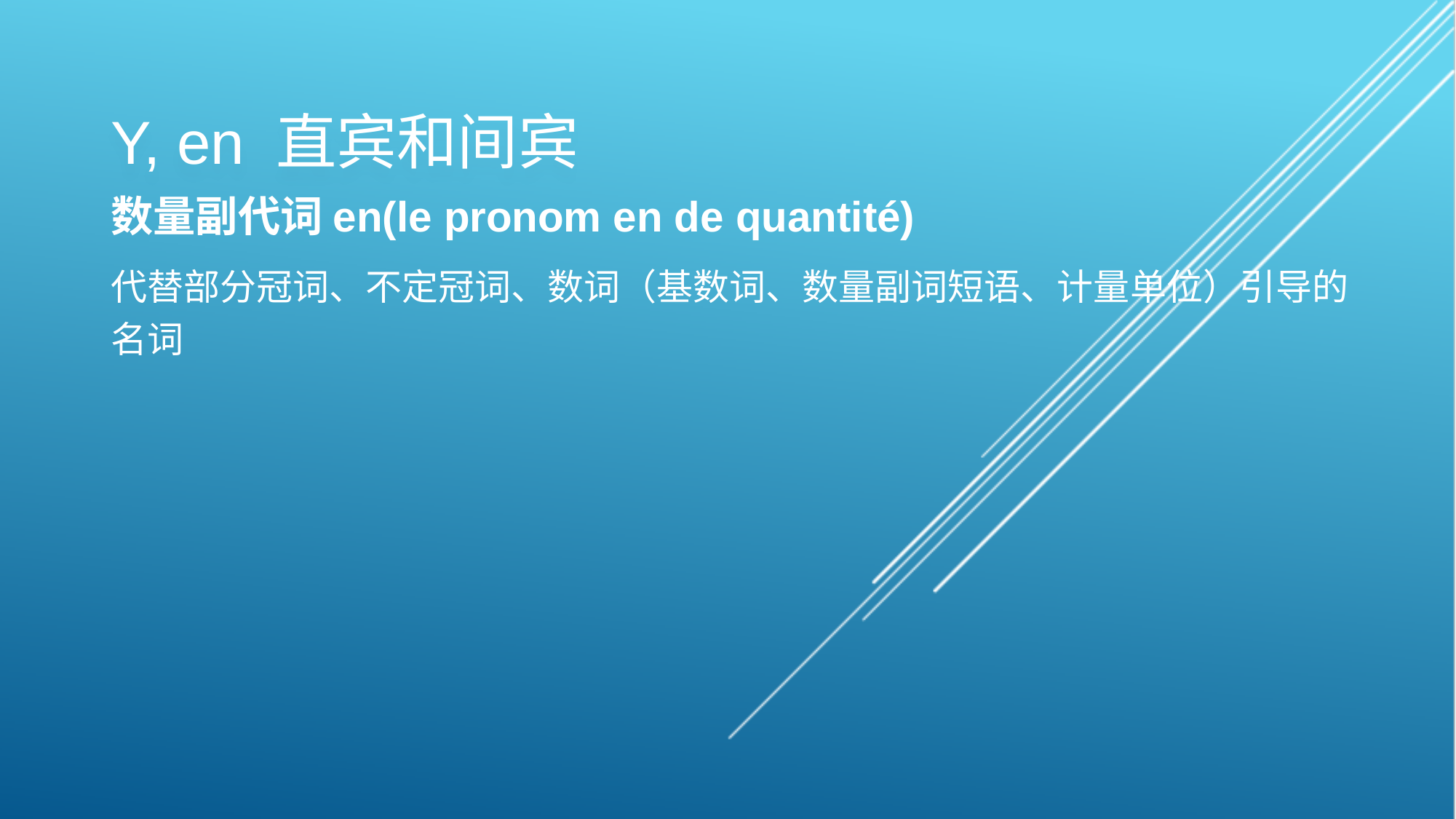

# Y, en 直宾和间宾
数量副代词en(le pronom en de quantité)
代替部分冠词、不定冠词、数词（基数词、数量副词短语、计量单位）引导的名词